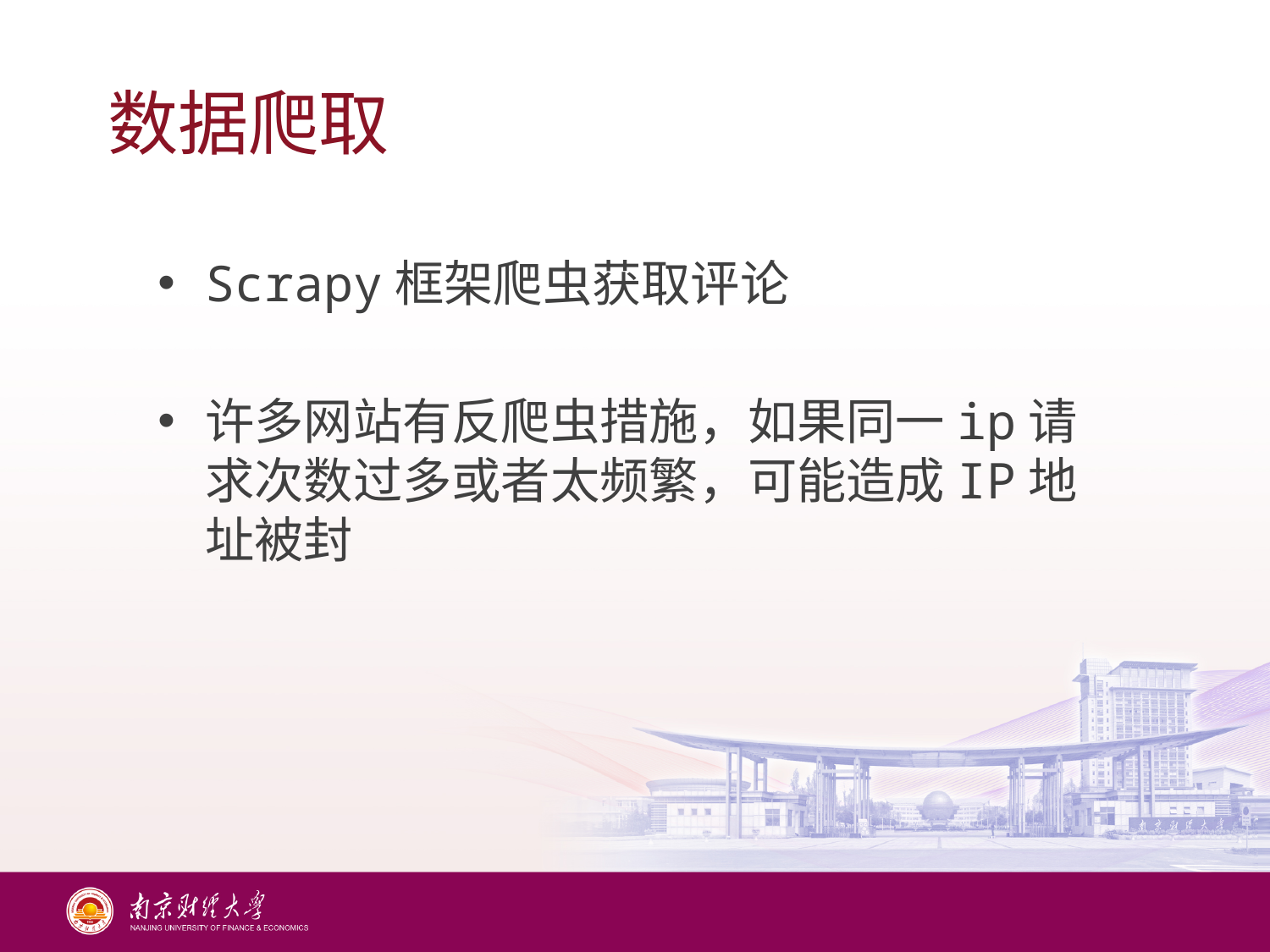

# 数据爬取
Scrapy框架爬虫获取评论

许多网站有反爬虫措施，如果同一ip请求次数过多或者太频繁，可能造成IP地址被封